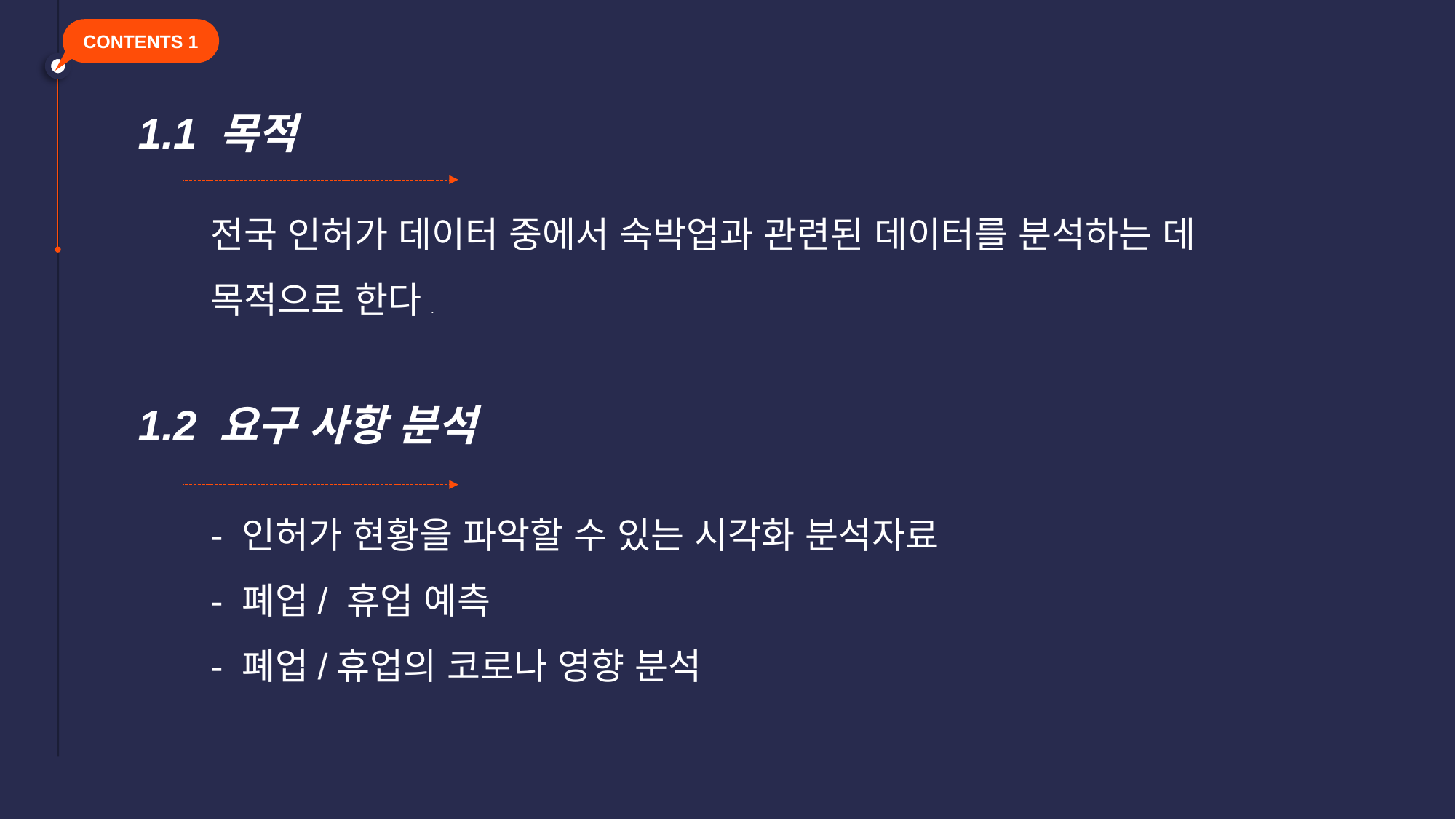

CONTENTS 1

1.1 목적
전국 인허가 데이터 중에서 숙박업과 관련된 데이터를 분석하는 데 목적으로 한다.
1.2 요구 사항 분석
- 인허가 현황을 파악할 수 있는 시각화 분석자료
- 폐업/ 휴업 예측
- 폐업/휴업의 코로나 영향 분석